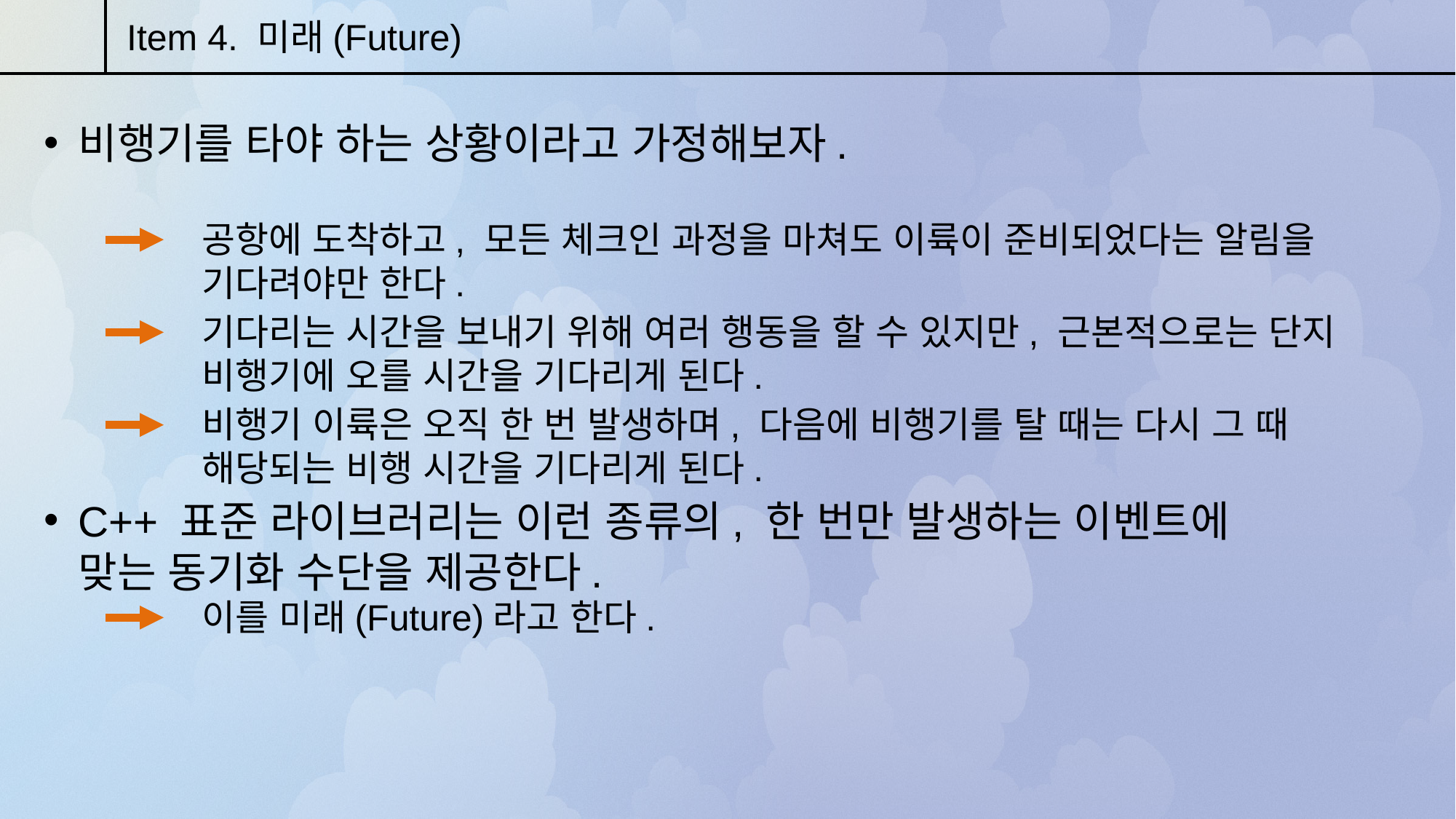

Item 4. 미래(Future)
비행기를 타야 하는 상황이라고 가정해보자.
공항에 도착하고, 모든 체크인 과정을 마쳐도 이륙이 준비되었다는 알림을 기다려야만 한다.
기다리는 시간을 보내기 위해 여러 행동을 할 수 있지만, 근본적으로는 단지 비행기에 오를 시간을 기다리게 된다.
비행기 이륙은 오직 한 번 발생하며, 다음에 비행기를 탈 때는 다시 그 때 해당되는 비행 시간을 기다리게 된다.
C++ 표준 라이브러리는 이런 종류의, 한 번만 발생하는 이벤트에 맞는 동기화 수단을 제공한다.
이를 미래(Future)라고 한다.